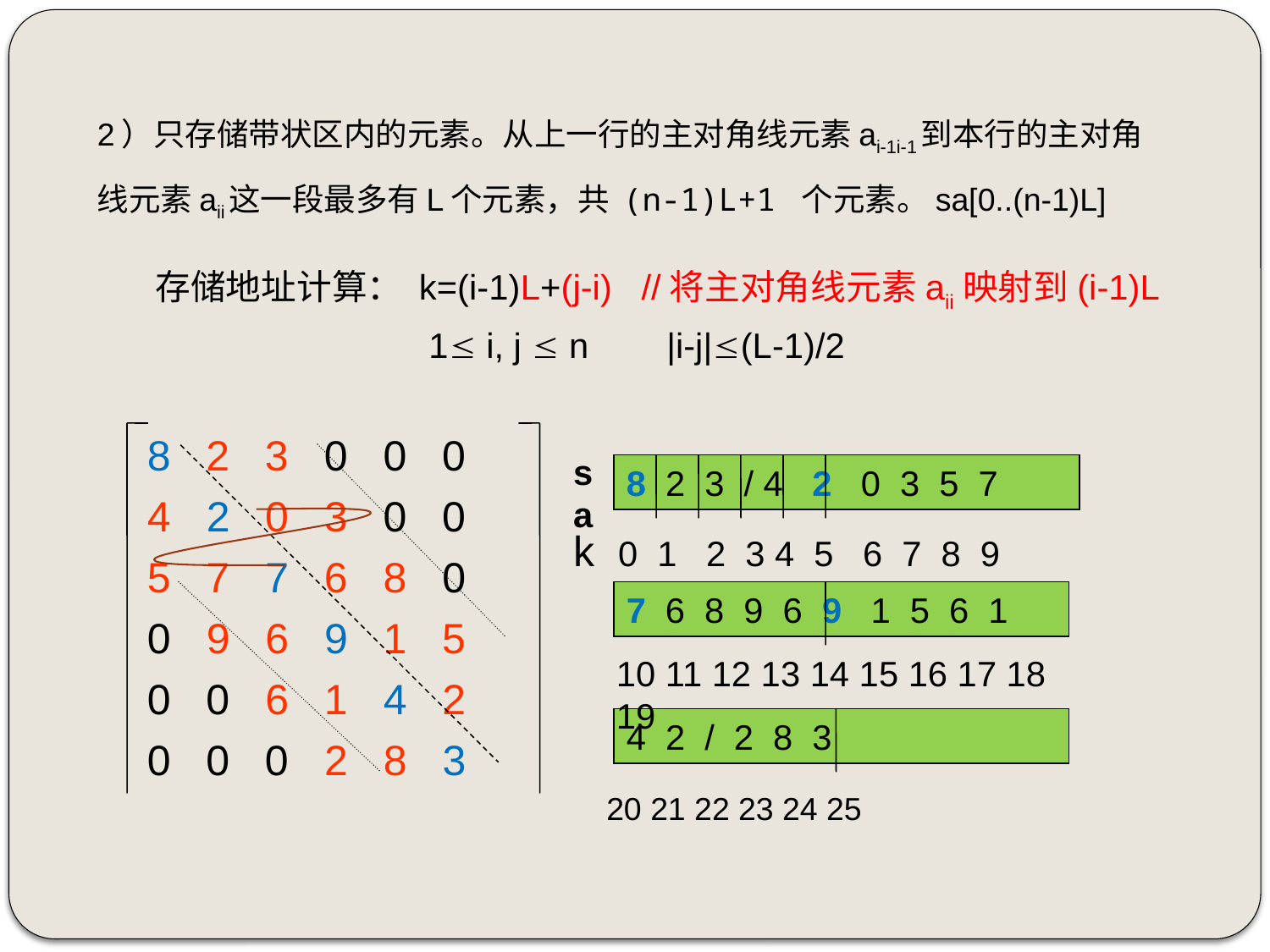

# 2）只存储带状区内的元素。从上一行的主对角线元素ai-1i-1到本行的主对角线元素aii这一段最多有L个元素，共 (n-1)L+1 个元素。sa[0..(n-1)L]
      存储地址计算： k=(i-1)L+(j-i)   //将主对角线元素aii映射到(i-1)L
                                   1≤ i, j ≤ n        |i-j|≤(L-1)/2

     8   2   3   0   0   0
     4   2   0   3   0   0
     5   7   7   6   8   0
     0   9   6   9   1   5
     0   0   6   1   4   2
     0   0   0   2   8   3

sa

8  2  3  / 4   2   0  3  5  7

k  0  1   2  3 4  5   6  7  8  9

7  6  8  9  6  9   1  5  6  1

10 11 12 13 14 15 16 17 18 19
4  2  /  2  8  3

20 21 22 23 24 25